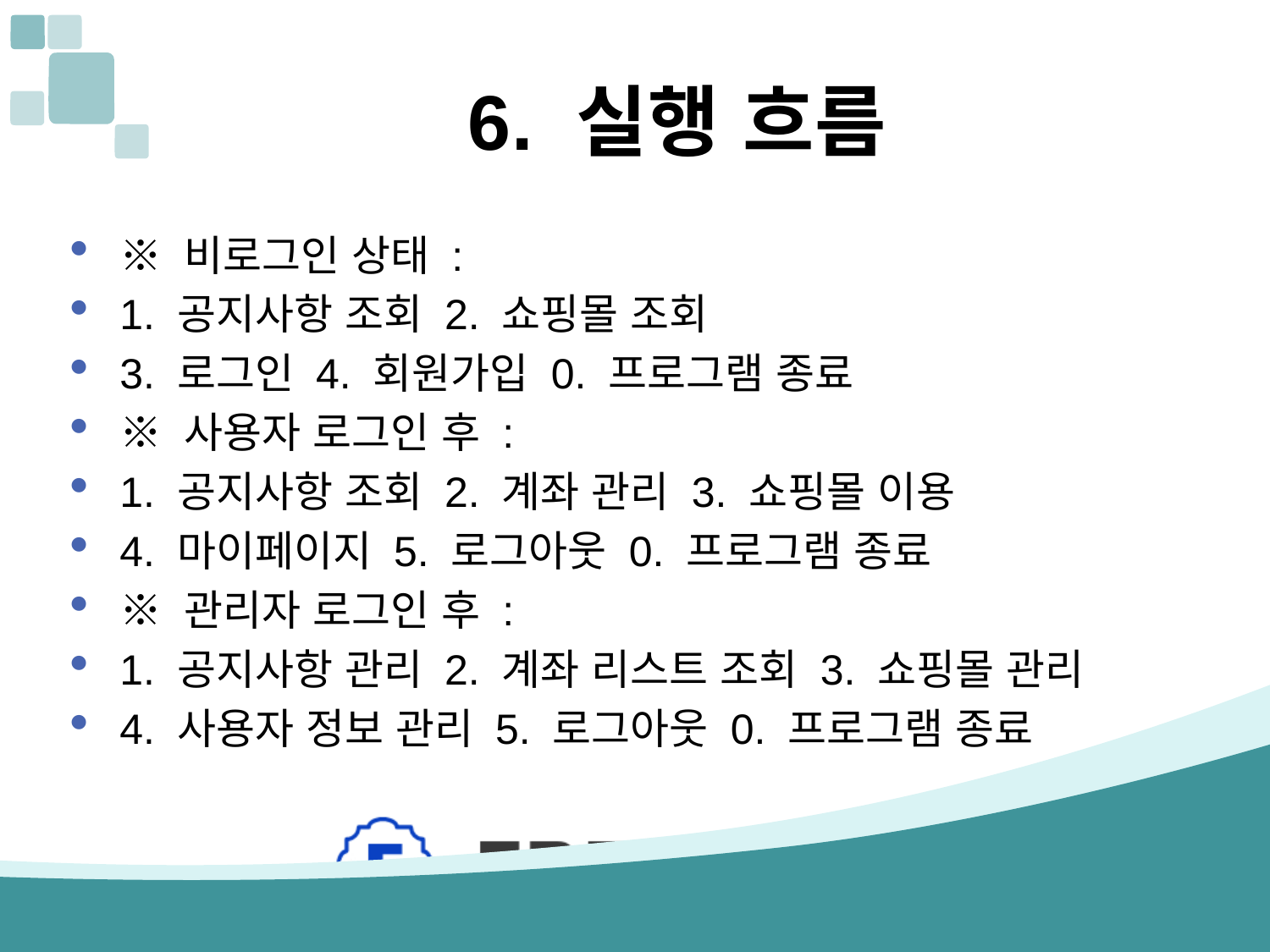

# 6. 실행 흐름
※ 비로그인 상태 :
1. 공지사항 조회 2. 쇼핑몰 조회
3. 로그인 4. 회원가입 0. 프로그램 종료
※ 사용자 로그인 후 :
1. 공지사항 조회 2. 계좌 관리 3. 쇼핑몰 이용
4. 마이페이지 5. 로그아웃 0. 프로그램 종료
※ 관리자 로그인 후 :
1. 공지사항 관리 2. 계좌 리스트 조회 3. 쇼핑몰 관리
4. 사용자 정보 관리 5. 로그아웃 0. 프로그램 종료